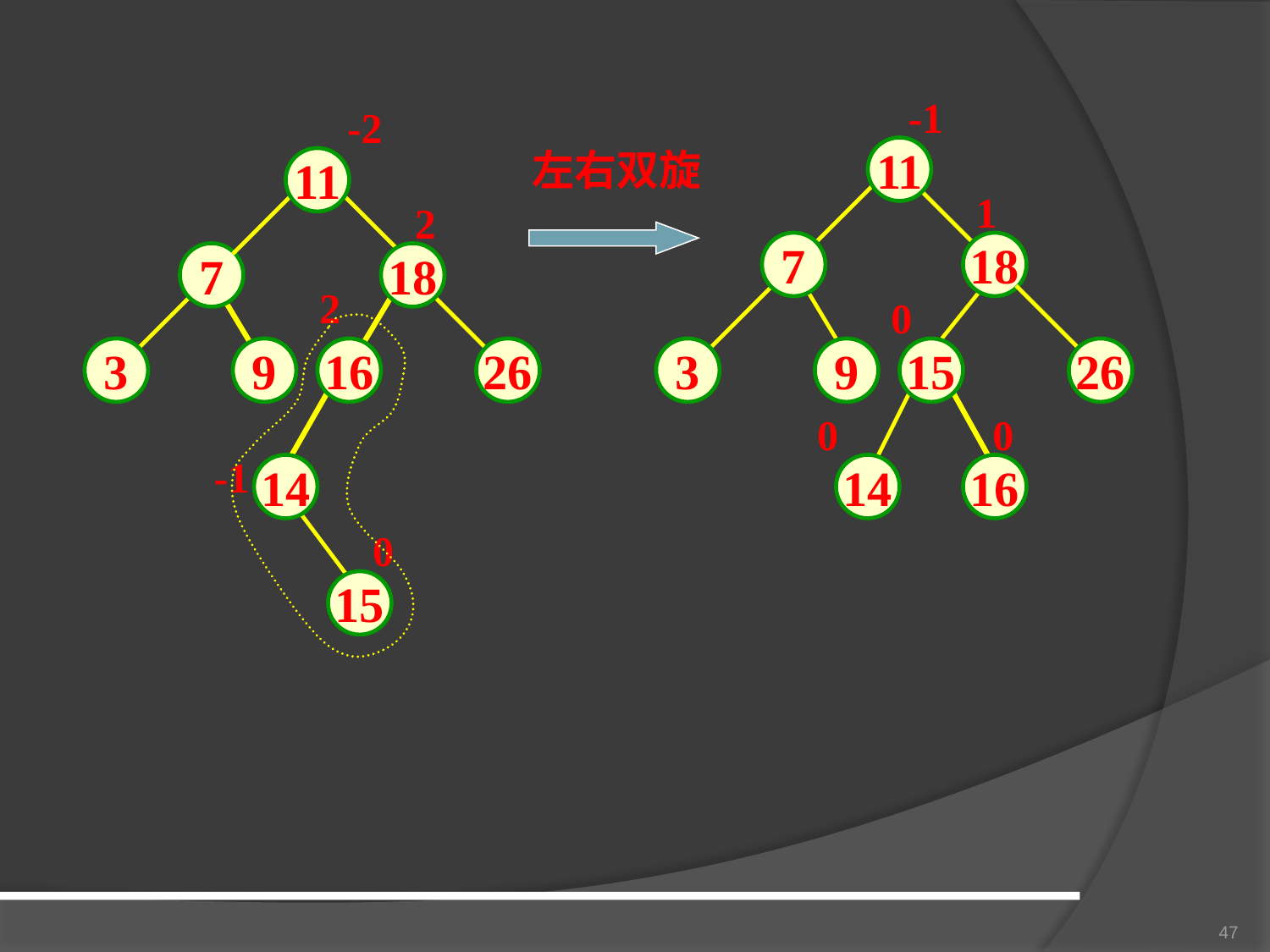

-1
-2
左右双旋
11
11

1

2

7
18
7
18
2

0

3
9
16
26
3
9
15
26

0
0
-1
14
14
16

0
15
47